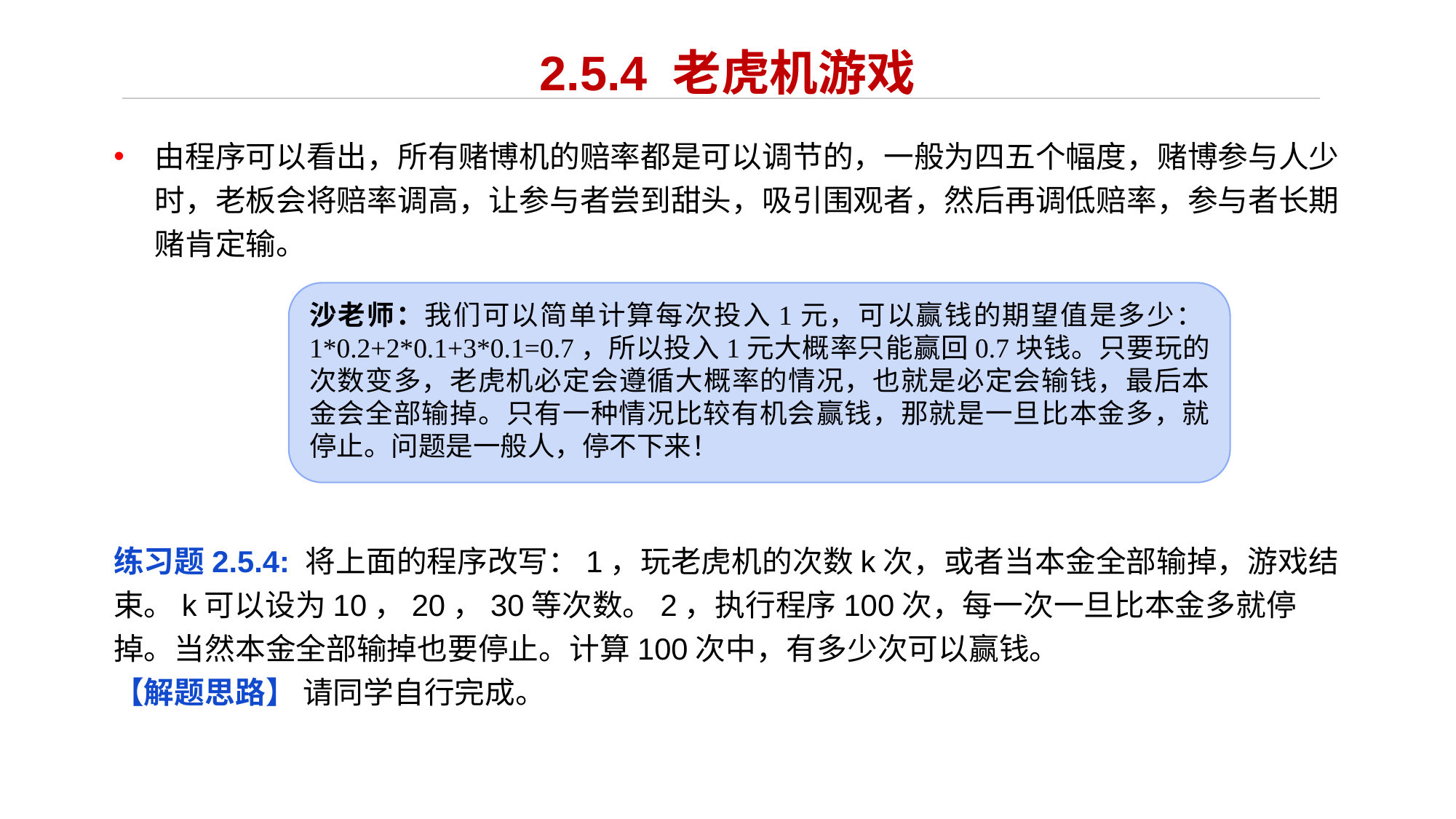

# 2.5.4 老虎机游戏
由程序可以看出，所有赌博机的赔率都是可以调节的，一般为四五个幅度，赌博参与人少时，老板会将赔率调高，让参与者尝到甜头，吸引围观者，然后再调低赔率，参与者长期赌肯定输。
沙老师：我们可以简单计算每次投入1元，可以赢钱的期望值是多少：1*0.2+2*0.1+3*0.1=0.7，所以投入1元大概率只能赢回0.7块钱。只要玩的次数变多，老虎机必定会遵循大概率的情况，也就是必定会输钱，最后本金会全部输掉。只有一种情况比较有机会赢钱，那就是一旦比本金多，就停止。问题是一般人，停不下来！
练习题2.5.4: 将上面的程序改写：1，玩老虎机的次数k次，或者当本金全部输掉，游戏结束。k可以设为10，20，30等次数。2，执行程序100次，每一次一旦比本金多就停掉。当然本金全部输掉也要停止。计算100次中，有多少次可以赢钱。
【解题思路】 请同学自行完成。